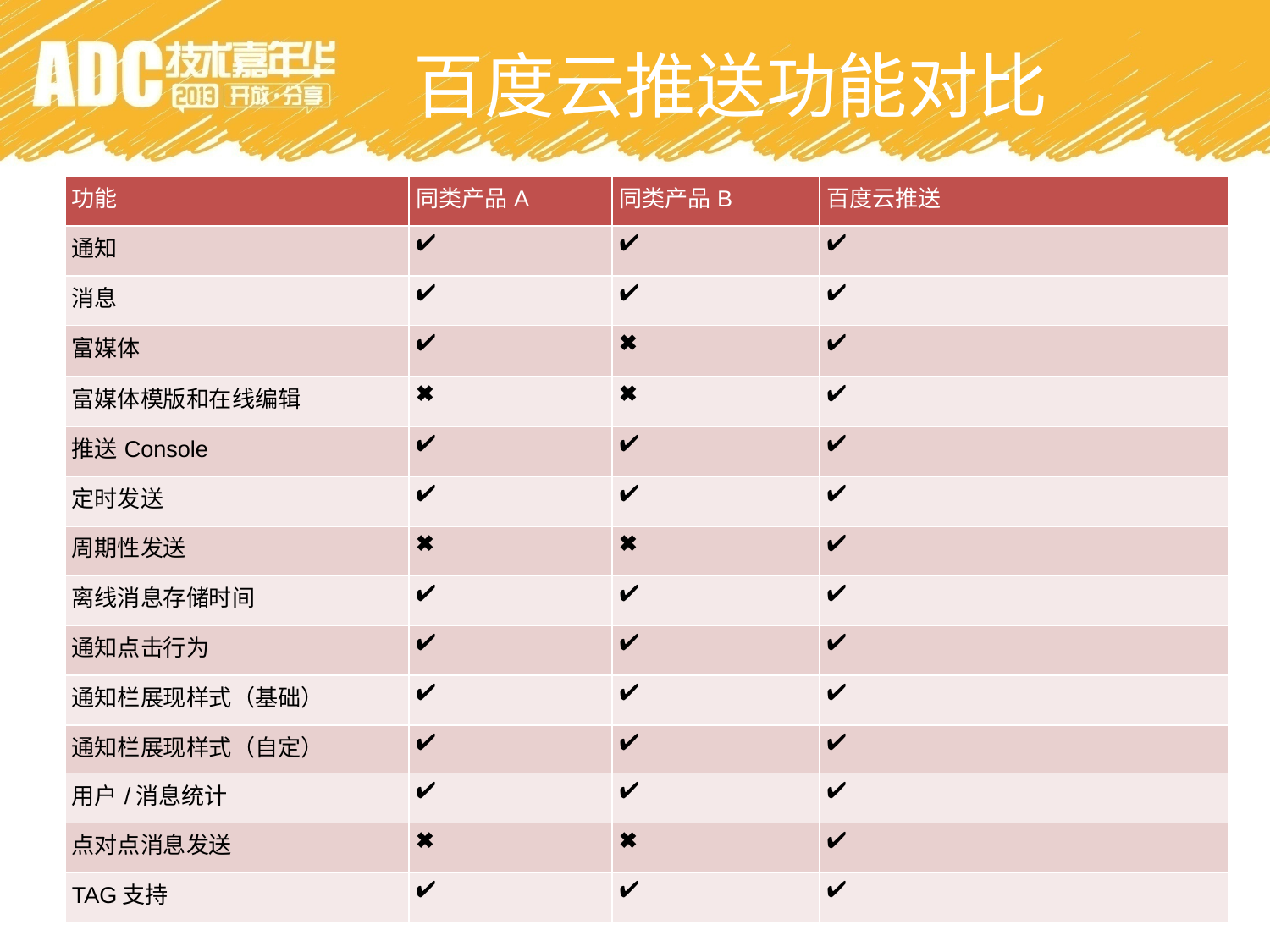

百度云推送功能对比
| 功能 | 同类产品A | 同类产品B | 百度云推送 |
| --- | --- | --- | --- |
| 通知 | ✔ | ✔ | ✔ |
| 消息 | ✔ | ✔ | ✔ |
| 富媒体 | ✔ | ✖ | ✔ |
| 富媒体模版和在线编辑 | ✖ | ✖ | ✔ |
| 推送Console | ✔ | ✔ | ✔ |
| 定时发送 | ✔ | ✔ | ✔ |
| 周期性发送 | ✖ | ✖ | ✔ |
| 离线消息存储时间 | ✔ | ✔ | ✔ |
| 通知点击行为 | ✔ | ✔ | ✔ |
| 通知栏展现样式（基础） | ✔ | ✔ | ✔ |
| 通知栏展现样式（自定） | ✔ | ✔ | ✔ |
| 用户/消息统计 | ✔ | ✔ | ✔ |
| 点对点消息发送 | ✖ | ✖ | ✔ |
| TAG支持 | ✔ | ✔ | ✔ |